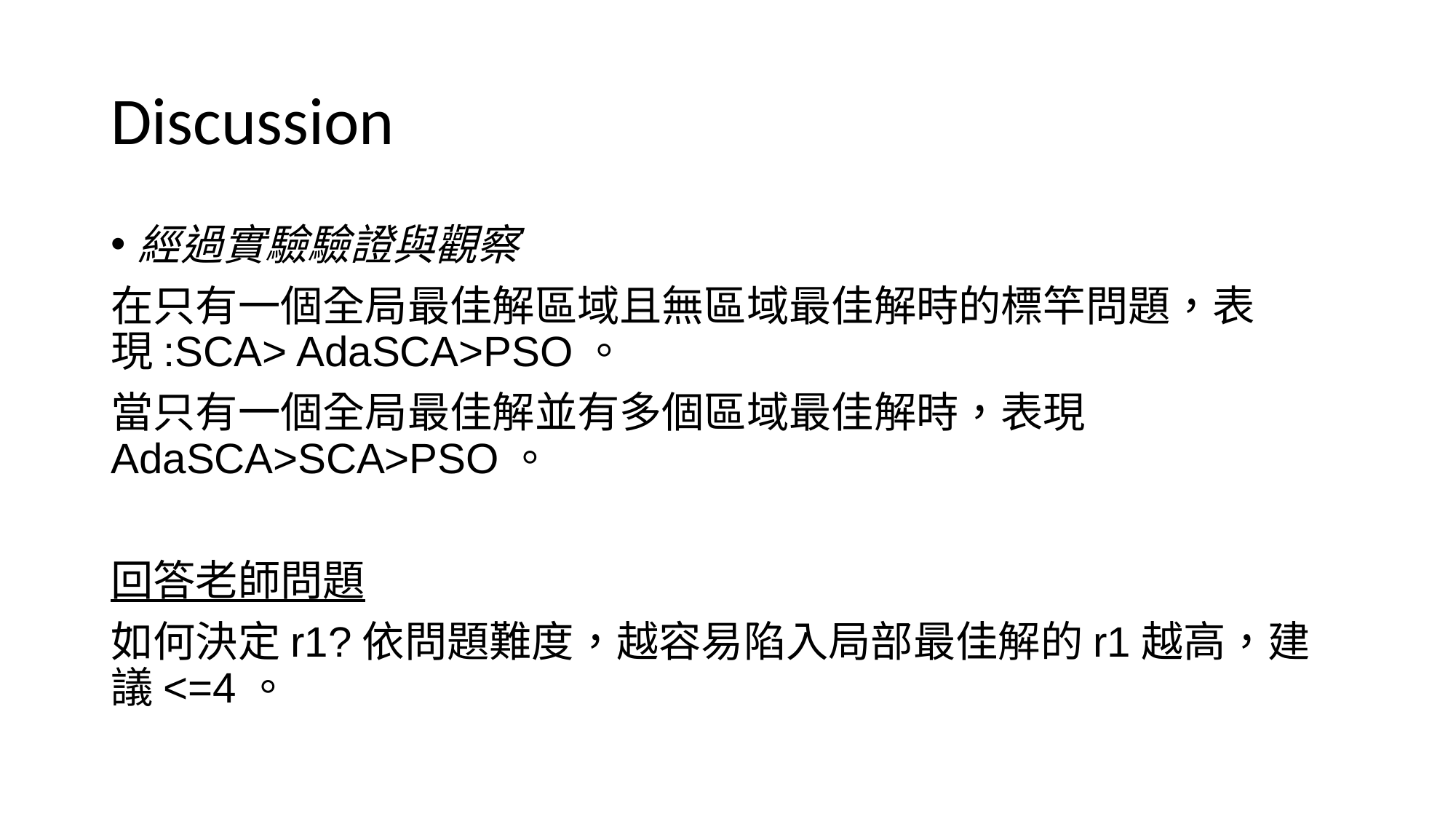

# Discussion
經過實驗驗證與觀察
在只有一個全局最佳解區域且無區域最佳解時的標竿問題，表現:SCA> AdaSCA>PSO。
當只有一個全局最佳解並有多個區域最佳解時，表現AdaSCA>SCA>PSO。

回答老師問題
如何決定r1?依問題難度，越容易陷入局部最佳解的r1越高，建議<=4。